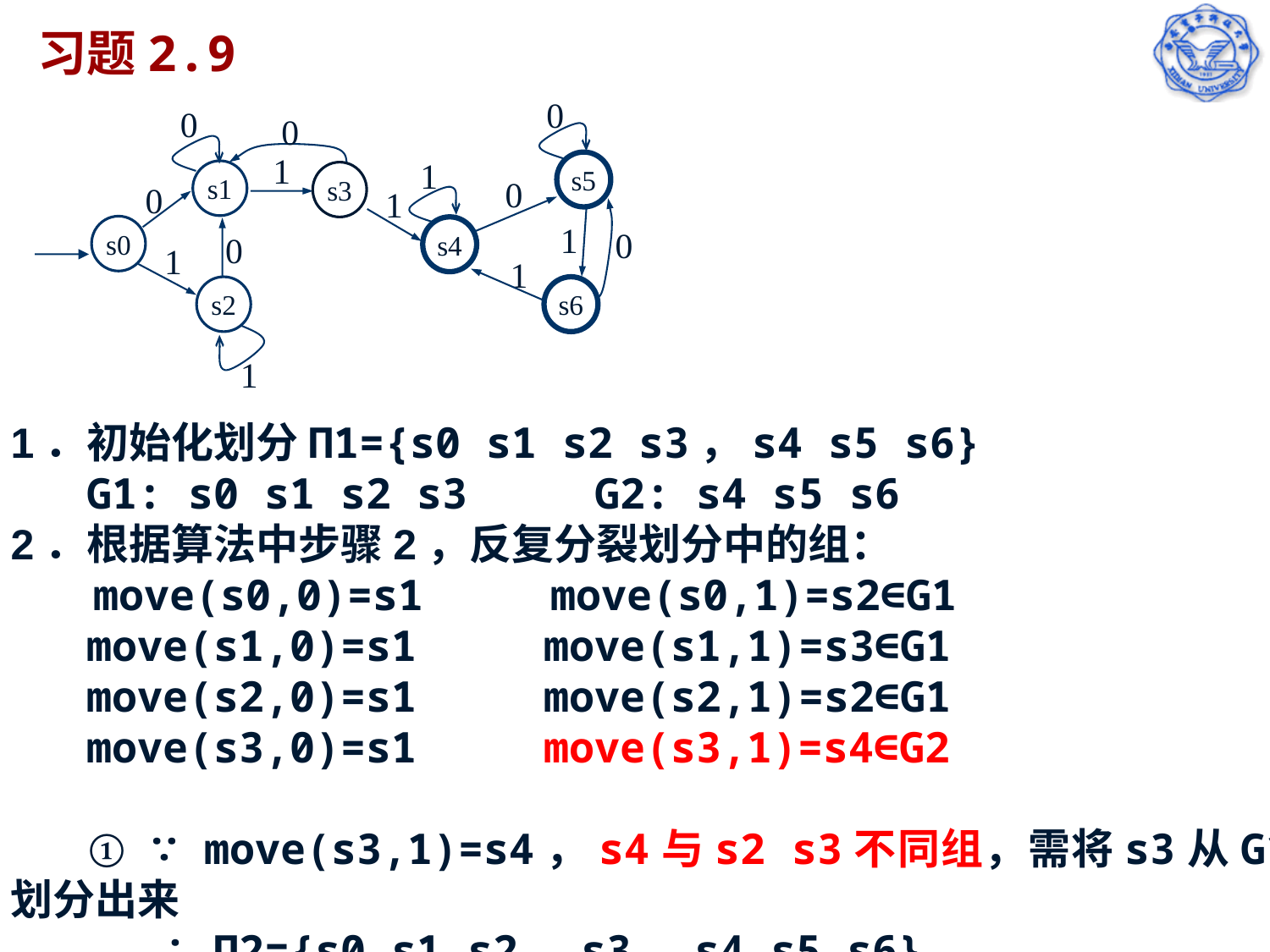

# 习题2.9
0
0
0

1
1
s5
s1
s3
0
0
1

1
s0
0
s4

0
1

1

s2
s6

1

1．初始化划分Π1={s0 s1 s2 s3，s4 s5 s6}
   G1: s0 s1 s2 s3     G2: s4 s5 s6
2．根据算法中步骤2，反复分裂划分中的组：
       move(s0,0)=s1     move(s0,1)=s2∈G1
   move(s1,0)=s1     move(s1,1)=s3∈G1
   move(s2,0)=s1     move(s2,1)=s2∈G1
   move(s3,0)=s1     move(s3,1)=s4∈G2

      ① ∵ move(s3,1)=s4，s4与s2 s3不同组，需将s3从G1划分出来
      ∴ Π2={s0 s1 s2，s3，s4 s5 s6}